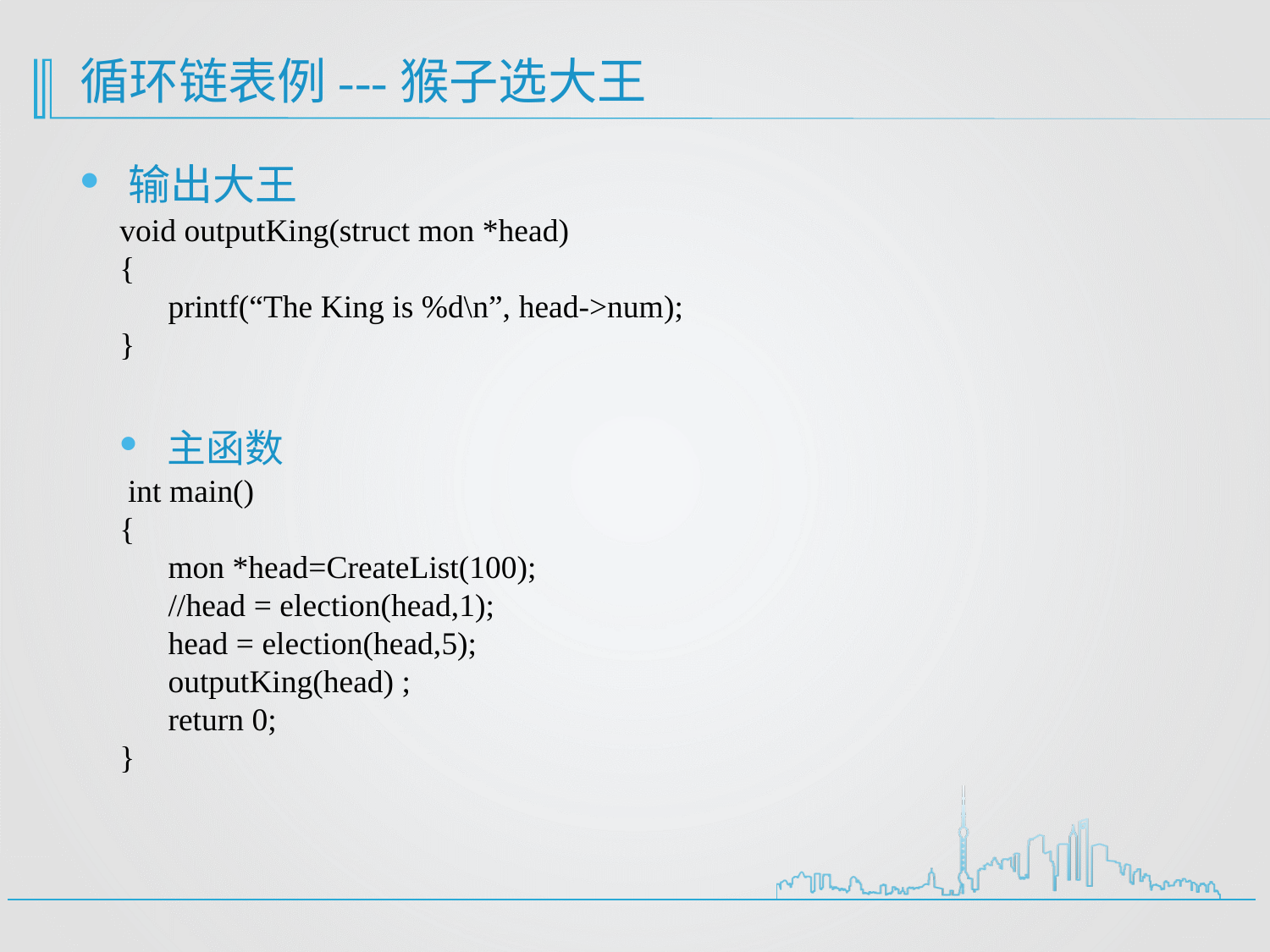

# 循环链表例---猴子选大王
输出大王
void outputKing(struct mon *head)
{
      printf(“The King is %d\n”, head->num);
}

主函数
 int main()
{
      mon *head=CreateList(100);
      //head = election(head,1);
      head = election(head,5);
      outputKing(head) ;
      return 0;
}